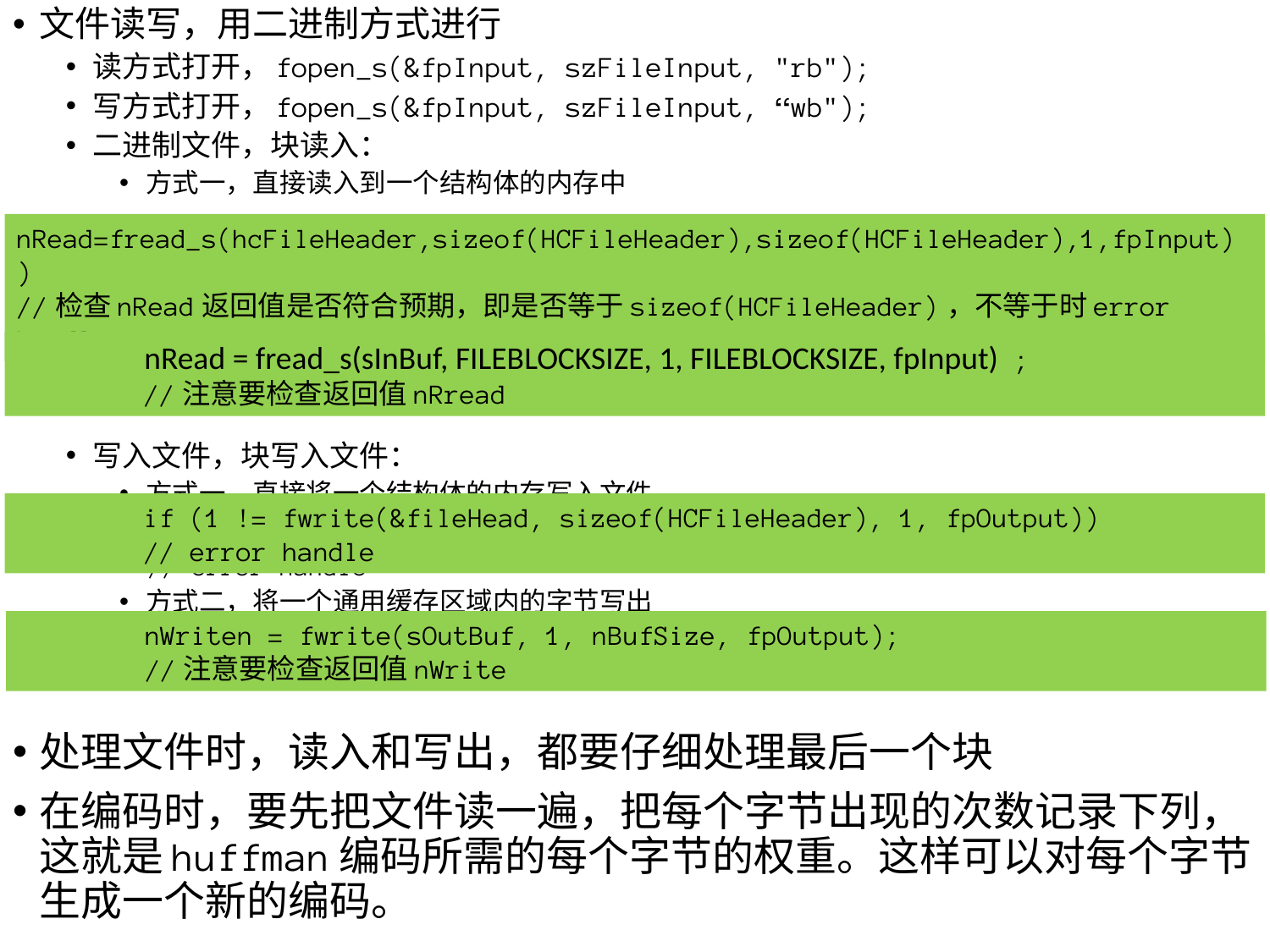

文件读写，用二进制方式进行
读方式打开，fopen_s(&fpInput, szFileInput, "rb");
写方式打开，fopen_s(&fpInput, szFileInput, “wb");
二进制文件，块读入：
方式一，直接读入到一个结构体的内存中

方式二，读入到一个通用缓存区域内

写入文件，块写入文件：
方式一，直接将一个结构体的内存写入文件
if (1 != fwrite(&fileHead, sizeof(HCFileHeader), 1, fpOutput))
  // error handle
方式二，将一个通用缓存区域内的字节写出

处理文件时，读入和写出，都要仔细处理最后一个块
在编码时，要先把文件读一遍，把每个字节出现的次数记录下列，这就是huffman编码所需的每个字节的权重。这样可以对每个字节生成一个新的编码。
nRead=fread_s(hcFileHeader,sizeof(HCFileHeader),sizeof(HCFileHeader),1,fpInput))
//检查nRead返回值是否符合预期，即是否等于sizeof(HCFileHeader)，不等于时error handle;
nRead = fread_s(sInBuf, FILEBLOCKSIZE, 1, FILEBLOCKSIZE, fpInput) ;
//注意要检查返回值nRread
if (1 != fwrite(&fileHead, sizeof(HCFileHeader), 1, fpOutput))
// error handle
nWriten = fwrite(sOutBuf, 1, nBufSize, fpOutput);
//注意要检查返回值nWrite